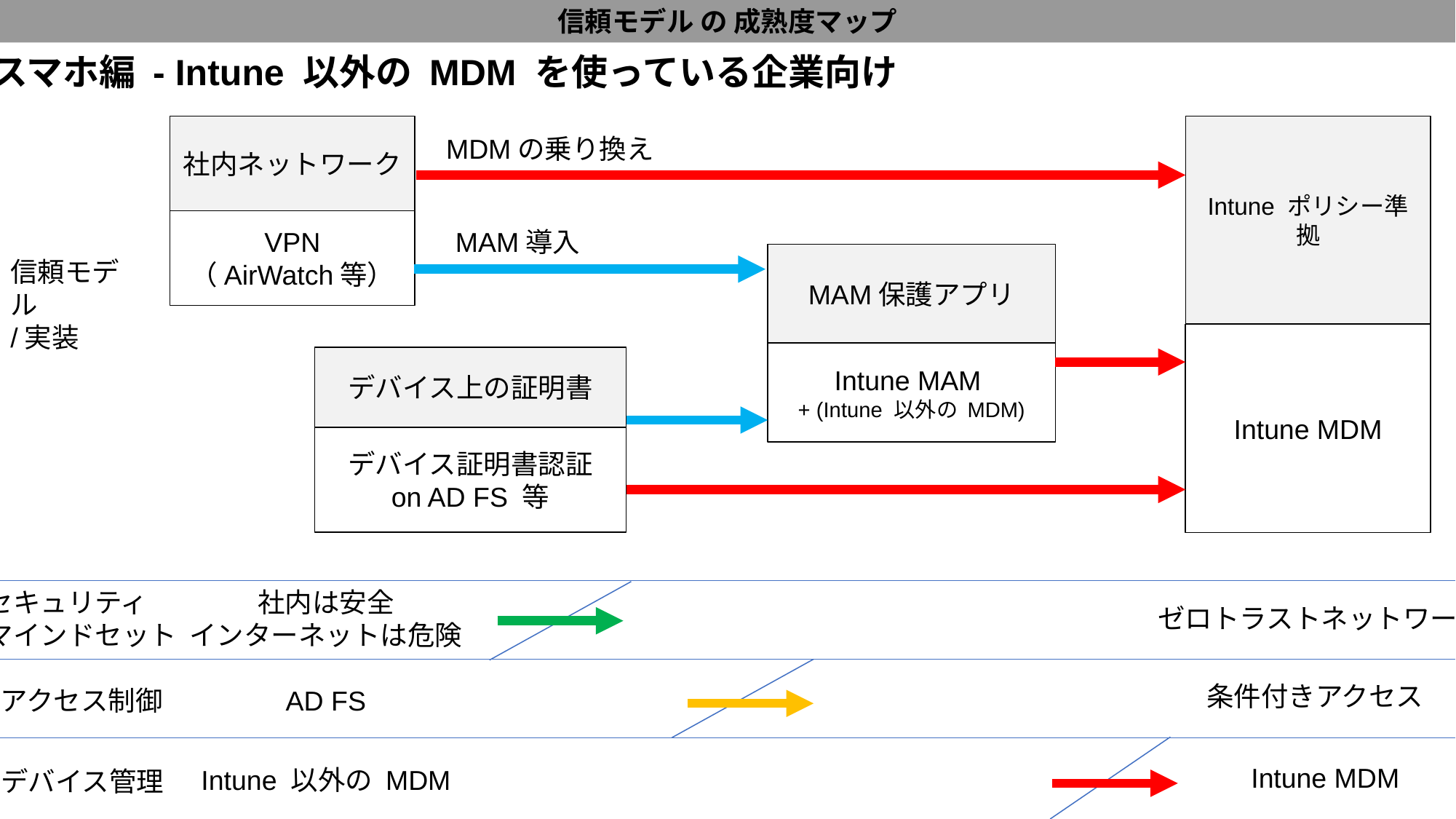

信頼モデル の 成熟度マップ
スマホ編 - Intune 以外の MDM を使っている企業向け
社内ネットワーク
VPN
（AirWatch等）
Intune ポリシー準拠
Intune MDM
MDMの乗り換え
MAM導入
MAM保護アプリ
Intune MAM
+ (Intune 以外の MDM)
信頼モデル
/実装
デバイス上の証明書
デバイス証明書認証
on AD FS 等
セキュリティ
マインドセット
社内は安全
インターネットは危険
ゼロトラストネットワーク
条件付きアクセス
AD FS
アクセス制御
Intune MDM
Intune 以外の MDM
デバイス管理